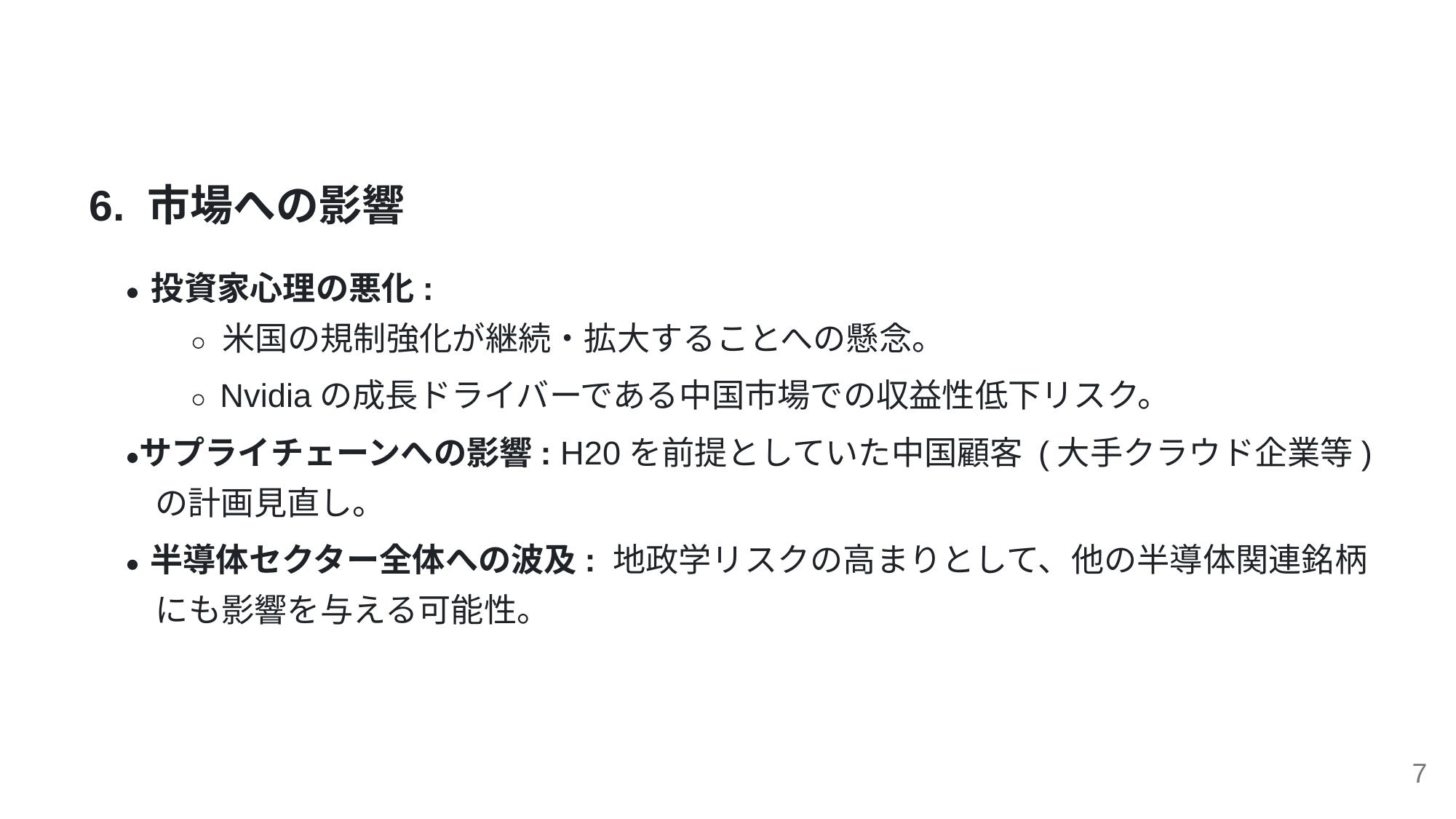

6. 市場への影響
投資家⼼理の悪化:

⽶国の規制強化が継続・拡⼤することへの懸念。

Nvidiaの成⻑ドライバーである中国市場での収益性低下リスク。

サプライチェーンへの影響: H20を前提としていた中国顧客 (⼤⼿クラウド企業等)

の計画⾒直し。
半導体セクター全体への波及: 地政学リスクの⾼まりとして、他の半導体関連銘柄

にも影響を与える可能性。
7